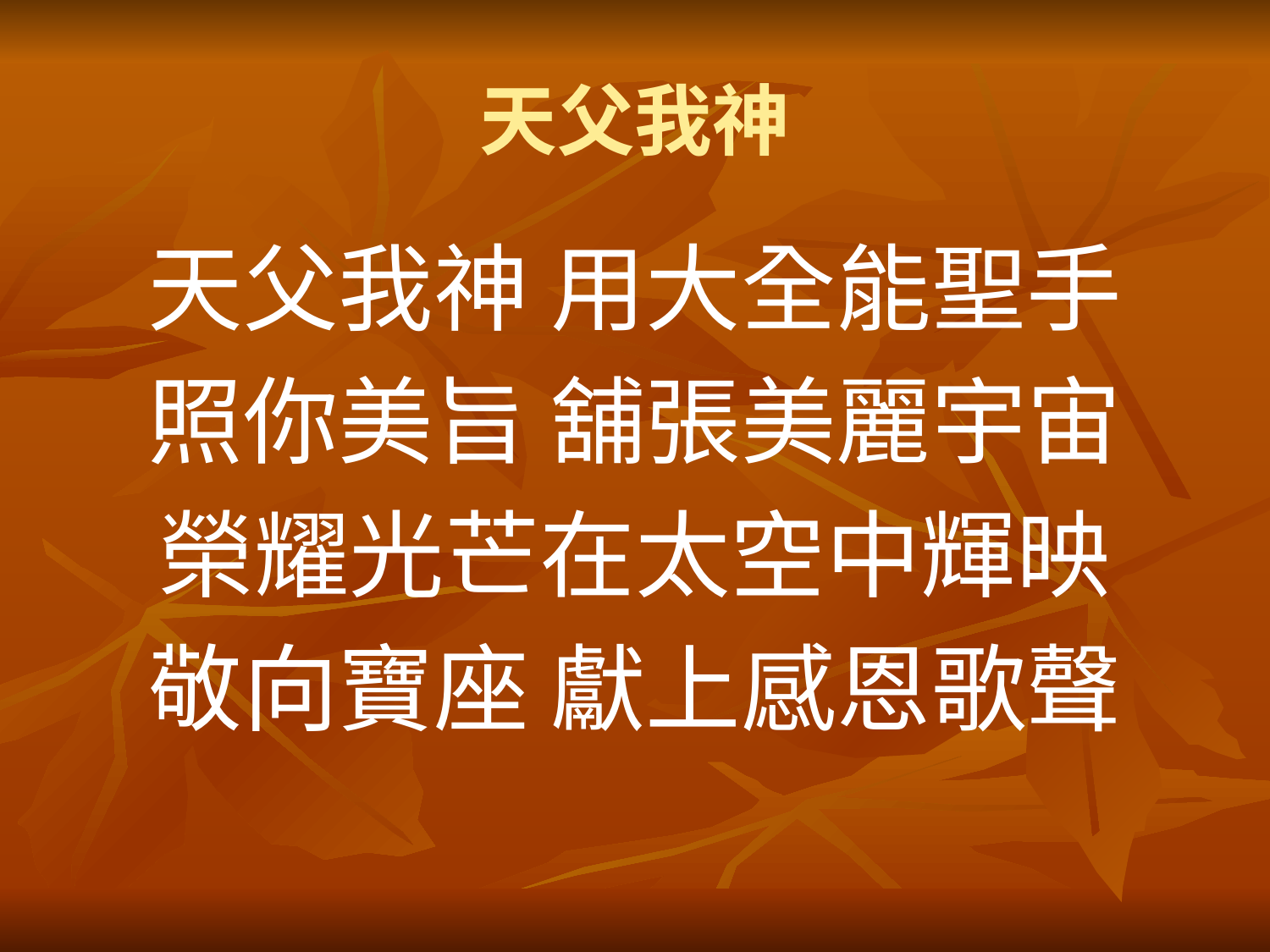

# 天父我神
天父我神 用大全能聖手
照你美旨 舖張美麗宇宙
榮耀光芒在太空中輝映
敬向寶座 獻上感恩歌聲